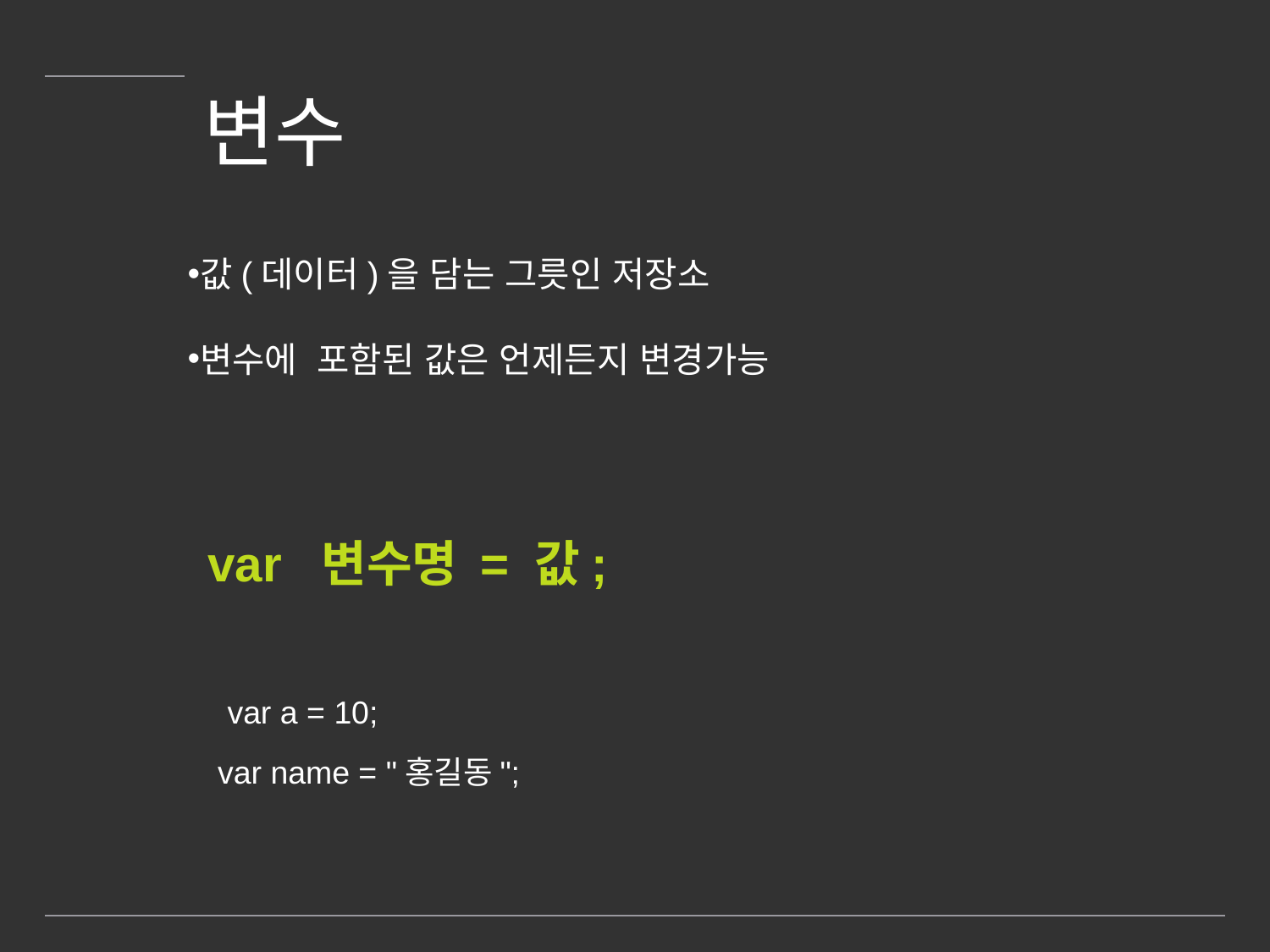

# 변수
값(데이터)을 담는 그릇인 저장소

변수에  포함된 값은 언제든지 변경가능
var  변수명 = 값;
var a = 10;
var name = "홍길동";